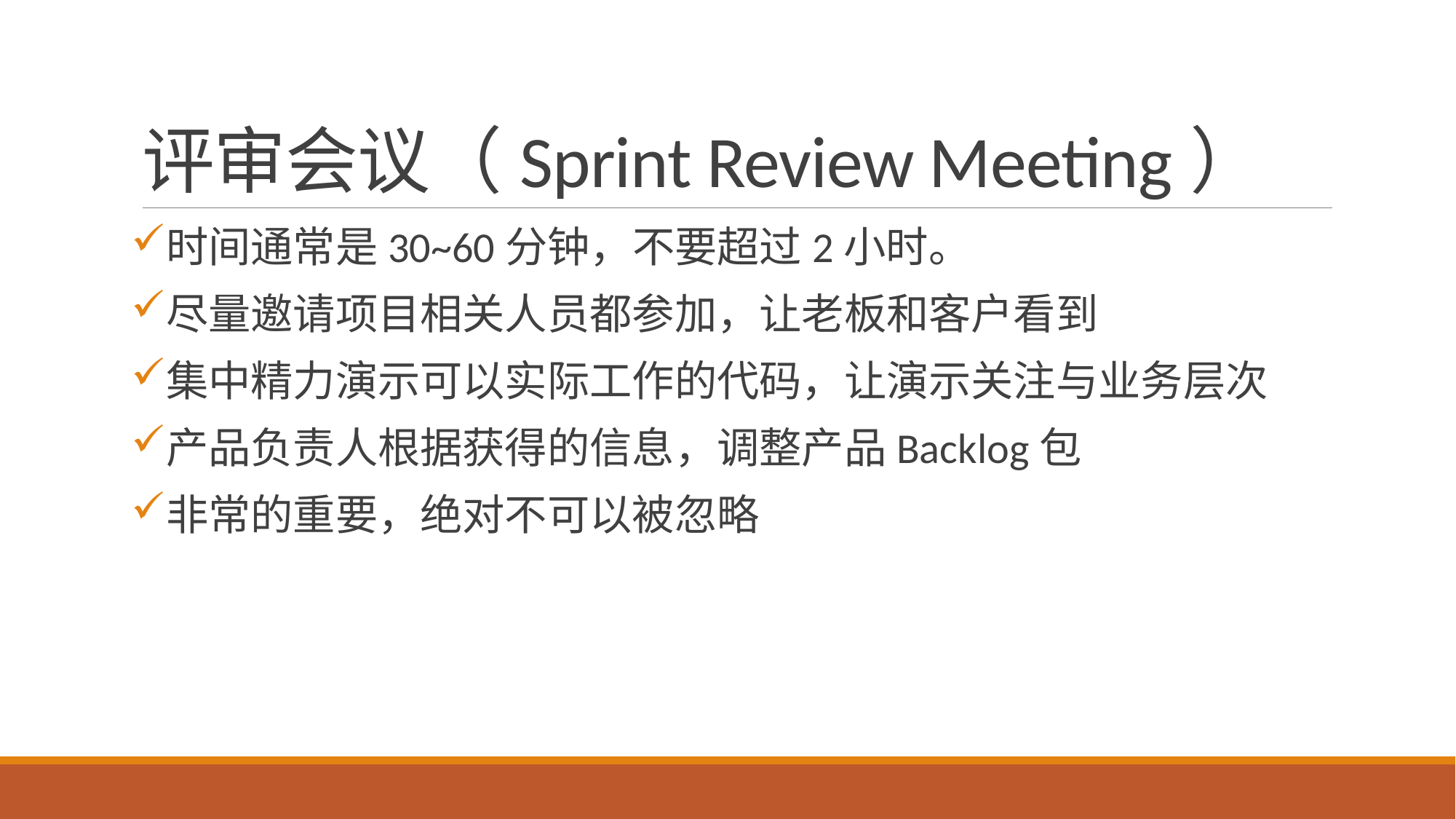

# 评审会议（Sprint Review Meeting）
时间通常是30~60分钟，不要超过2小时。
尽量邀请项目相关人员都参加，让老板和客户看到
集中精力演示可以实际工作的代码，让演示关注与业务层次
产品负责人根据获得的信息，调整产品Backlog包
非常的重要，绝对不可以被忽略